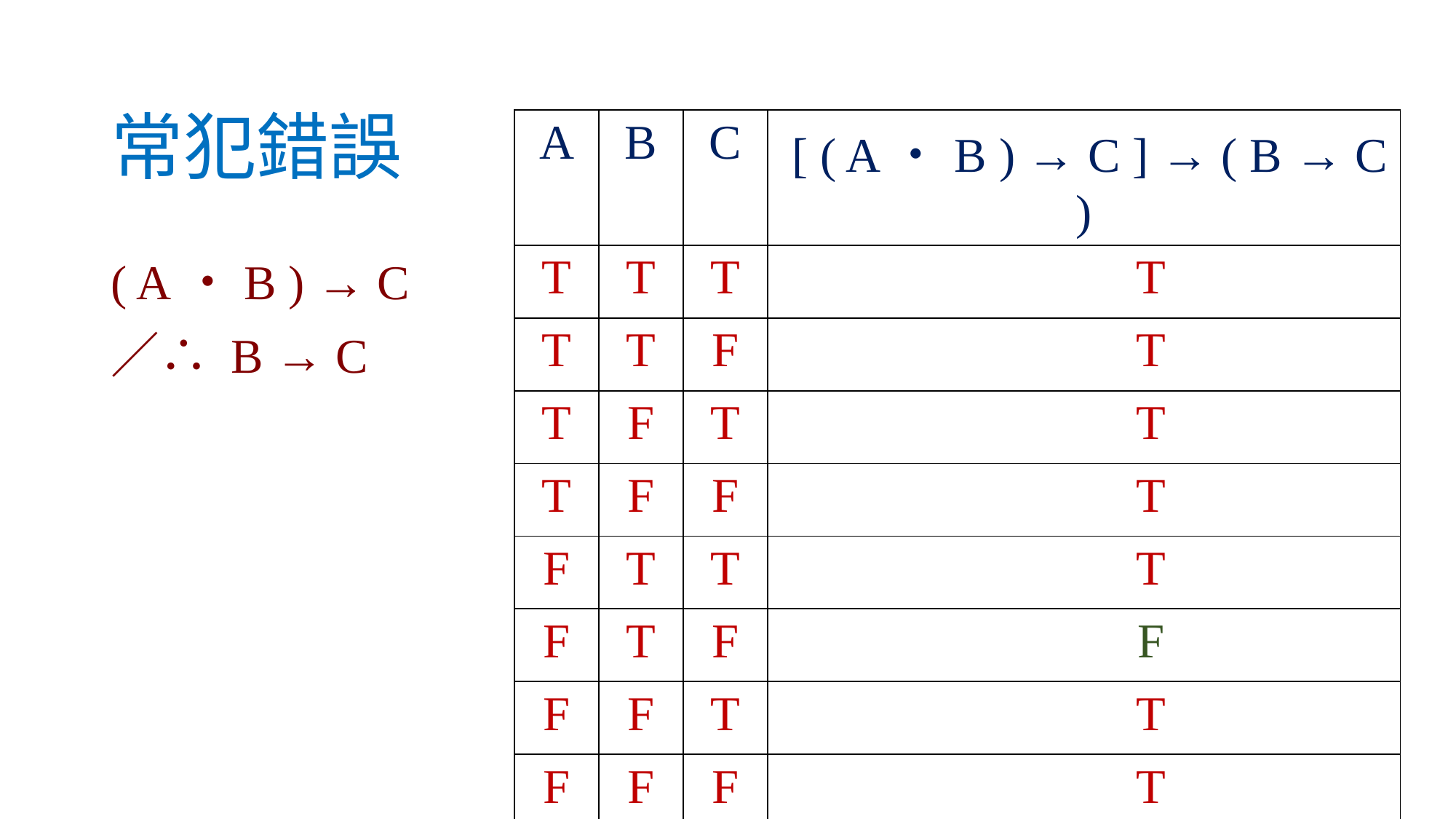

# 常犯錯誤
| A | B | C | [ ( A・B ) → C ] → ( B → C ) |
| --- | --- | --- | --- |
| T | T | T | T |
| T | T | F | T |
| T | F | T | T |
| T | F | F | T |
| F | T | T | T |
| F | T | F | F |
| F | F | T | T |
| F | F | F | T |

( A・B ) → C
／∴ B → C